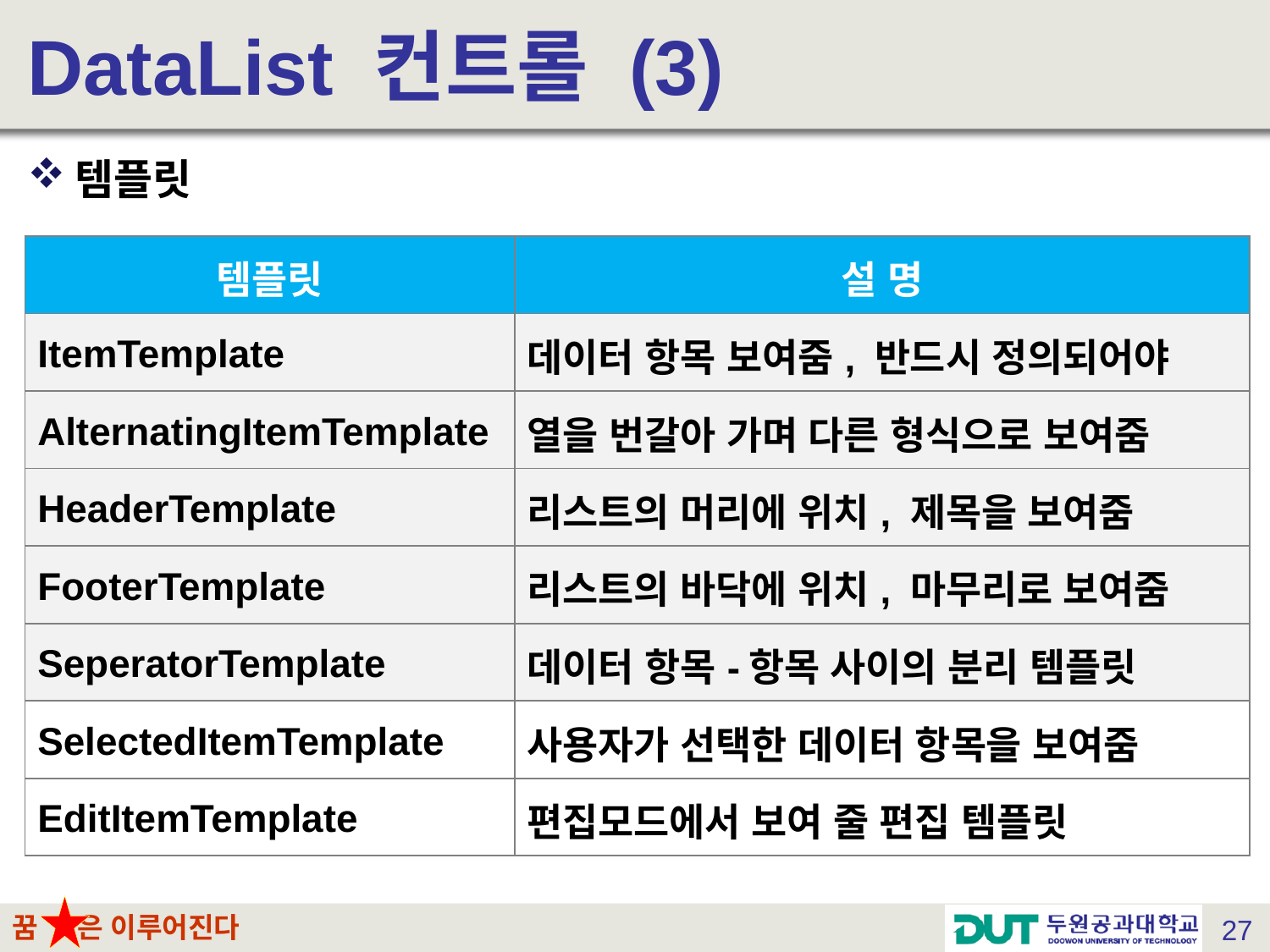

# DataList 컨트롤 (3)
템플릿
| 템플릿 | 설 명 |
| --- | --- |
| ItemTemplate | 데이터 항목 보여줌, 반드시 정의되어야 |
| AlternatingItemTemplate | 열을 번갈아 가며 다른 형식으로 보여줌 |
| HeaderTemplate | 리스트의 머리에 위치, 제목을 보여줌 |
| FooterTemplate | 리스트의 바닥에 위치, 마무리로 보여줌 |
| SeperatorTemplate | 데이터 항목-항목 사이의 분리 템플릿 |
| SelectedItemTemplate | 사용자가 선택한 데이터 항목을 보여줌 |
| EditItemTemplate | 편집모드에서 보여 줄 편집 템플릿 |